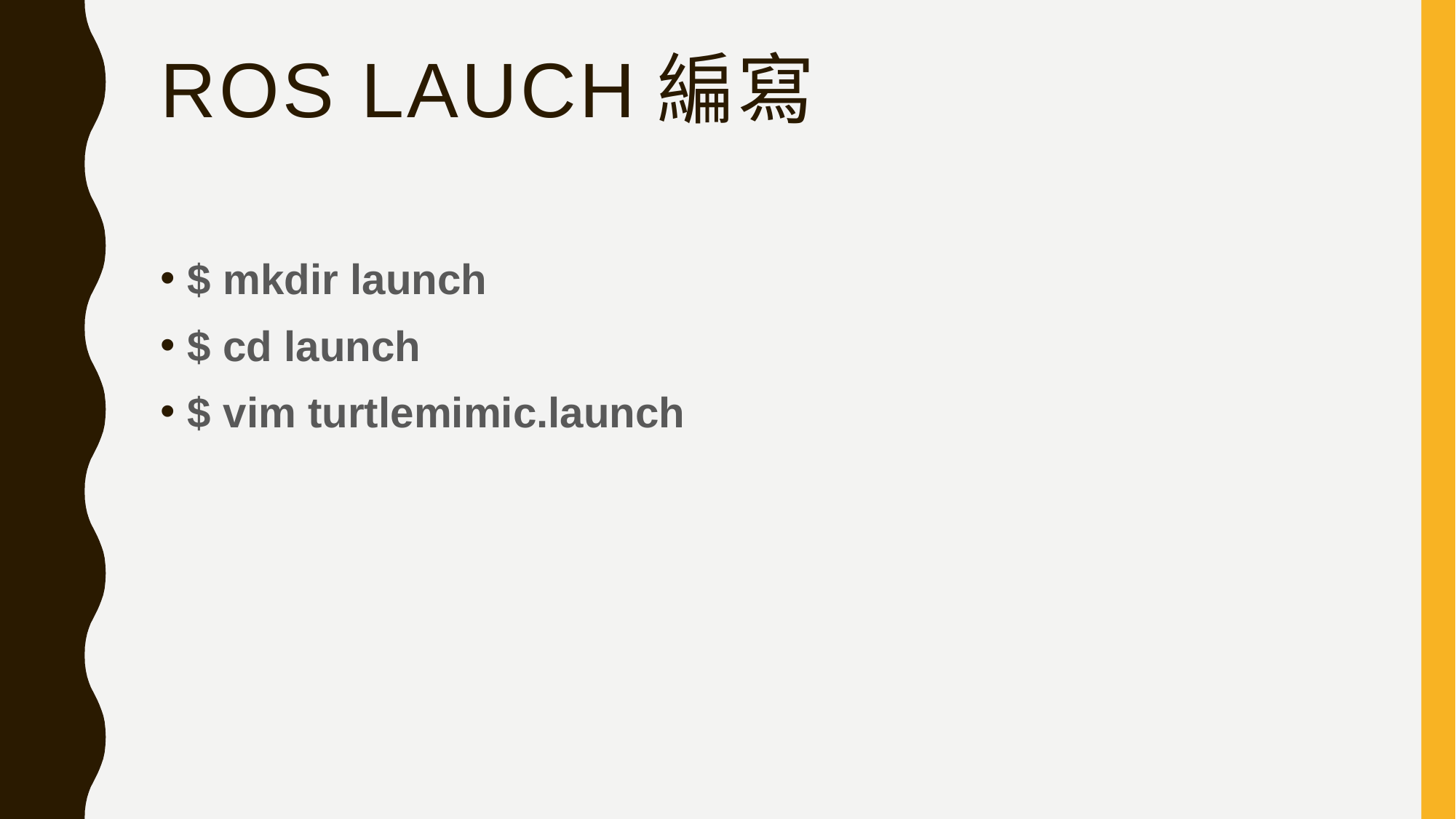

# ROS lauch編寫
$ mkdir launch
$ cd launch
$ vim turtlemimic.launch